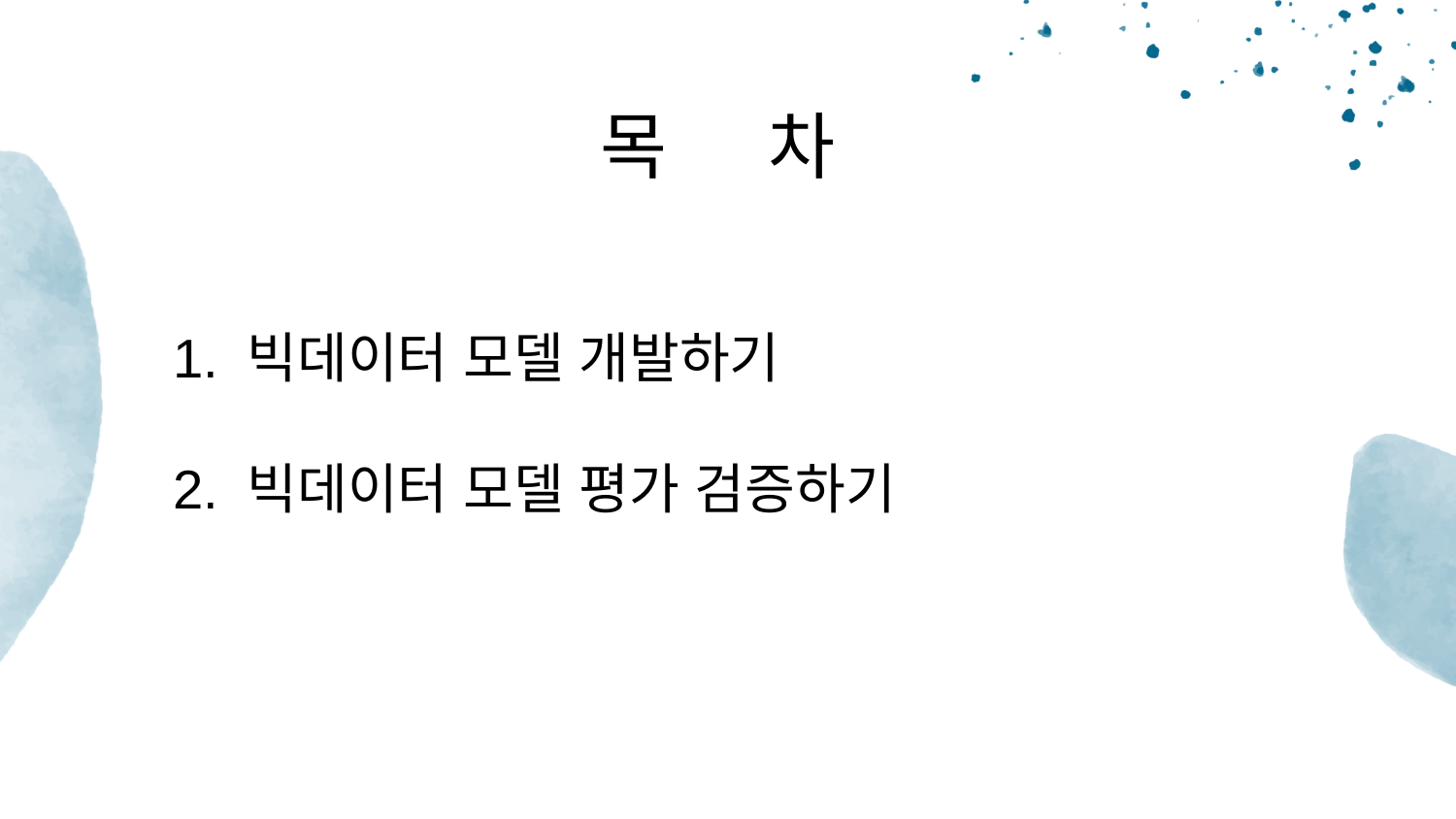

# 목     차
1. 빅데이터 모델 개발하기

2. 빅데이터 모델 평가 검증하기